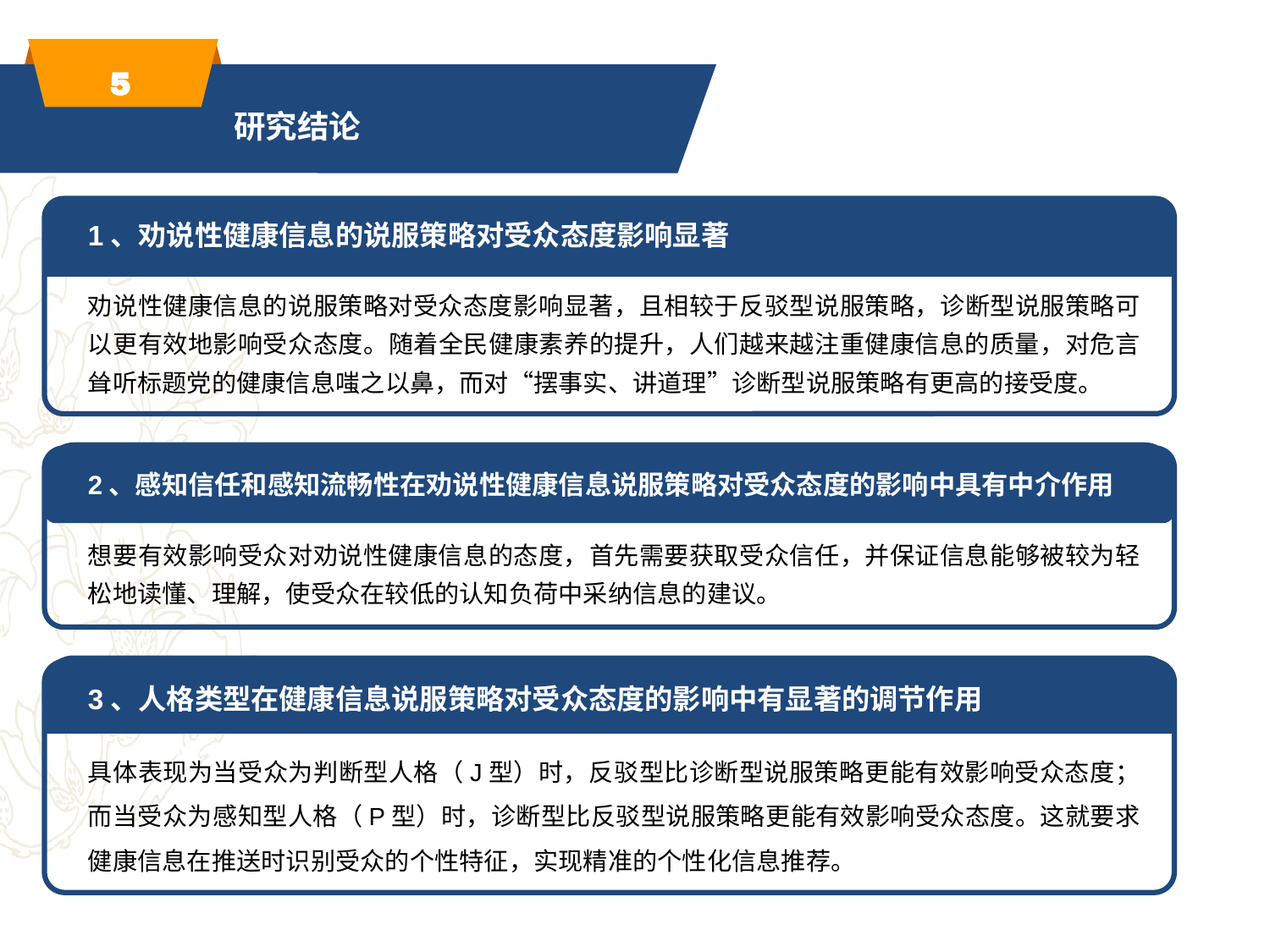

5
研究结论

1、劝说性健康信息的说服策略对受众态度影响显著
劝说性健康信息的说服策略对受众态度影响显著，且相较于反驳型说服策略，诊断型说服策略可以更有效地影响受众态度。随着全民健康素养的提升，人们越来越注重健康信息的质量，对危言耸听标题党的健康信息嗤之以鼻，而对“摆事实、讲道理”诊断型说服策略有更高的接受度。

2、感知信任和感知流畅性在劝说性健康信息说服策略对受众态度的影响中具有中介作用
想要有效影响受众对劝说性健康信息的态度，首先需要获取受众信任，并保证信息能够被较为轻松地读懂、理解，使受众在较低的认知负荷中采纳信息的建议。

3、人格类型在健康信息说服策略对受众态度的影响中有显著的调节作用
具体表现为当受众为判断型人格（J型）时，反驳型比诊断型说服策略更能有效影响受众态度；而当受众为感知型人格（P型）时，诊断型比反驳型说服策略更能有效影响受众态度。这就要求健康信息在推送时识别受众的个性特征，实现精准的个性化信息推荐。